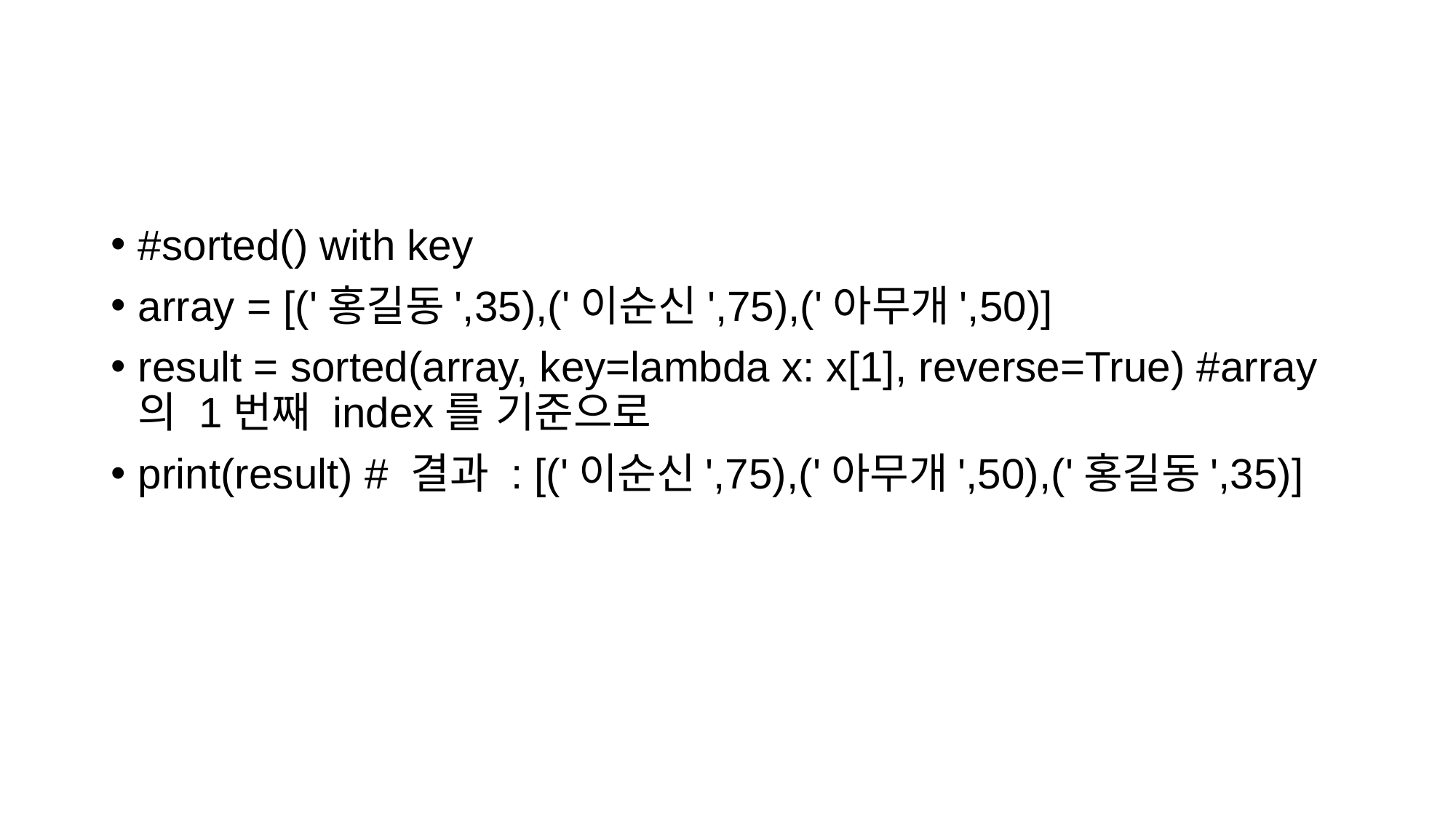

#
#sorted() with key
array = [('홍길동',35),('이순신',75),('아무개',50)]
result = sorted(array, key=lambda x: x[1], reverse=True) #array의 1번째 index를 기준으로
print(result) # 결과 : [('이순신',75),('아무개',50),('홍길동',35)]